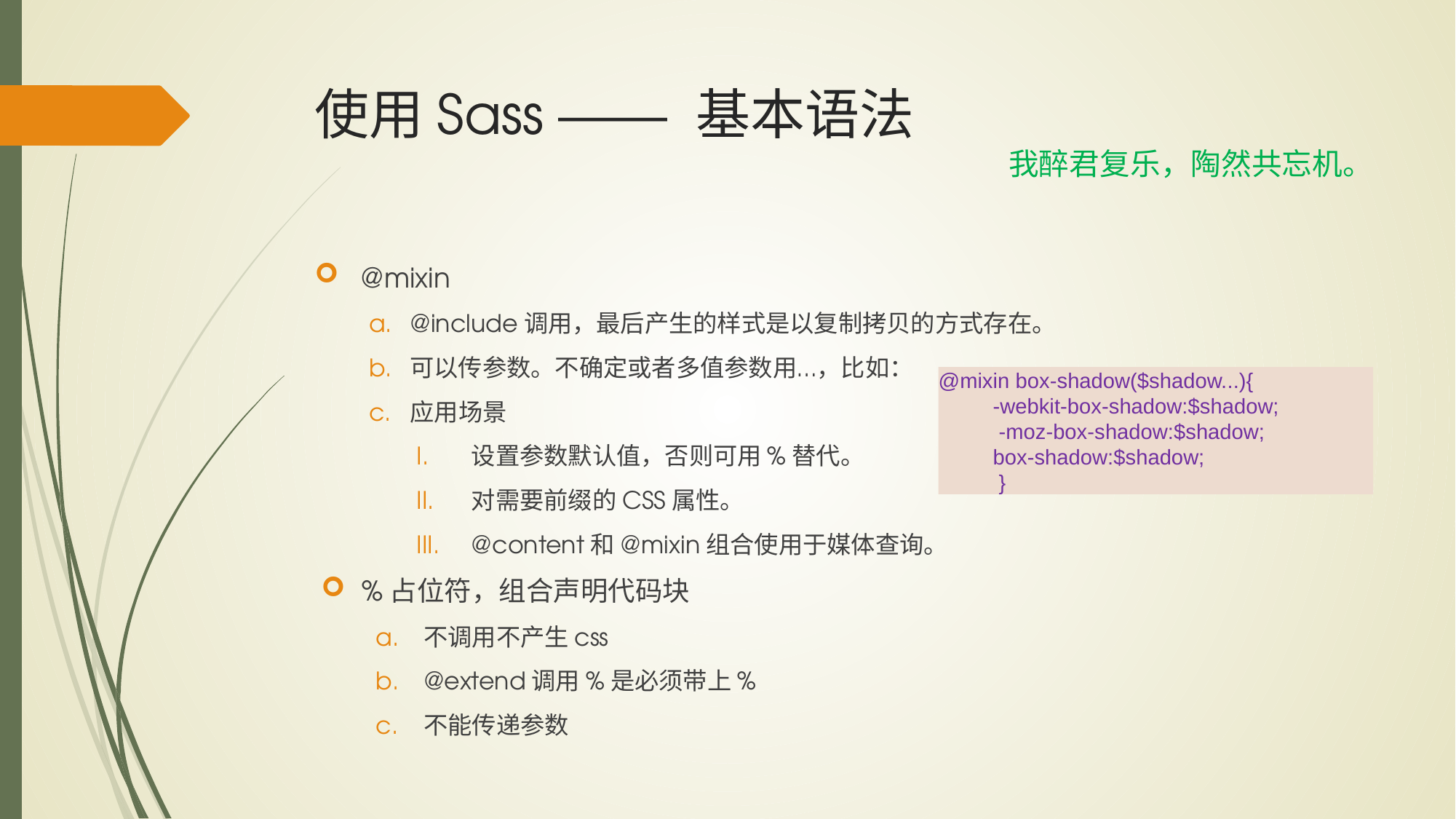

# 使用Sass —— 基本语法
我醉君复乐，陶然共忘机。
@mixin
@include调用，最后产生的样式是以复制拷贝的方式存在。
可以传参数。不确定或者多值参数用…，比如：
应用场景
设置参数默认值，否则可用%替代。
对需要前缀的CSS属性。
@content和@mixin组合使用于媒体查询。
%占位符，组合声明代码块
不调用不产生css
@extend调用%是必须带上%
不能传递参数
@mixin box-shadow($shadow...){
-webkit-box-shadow:$shadow;
 -moz-box-shadow:$shadow;
box-shadow:$shadow;
 }